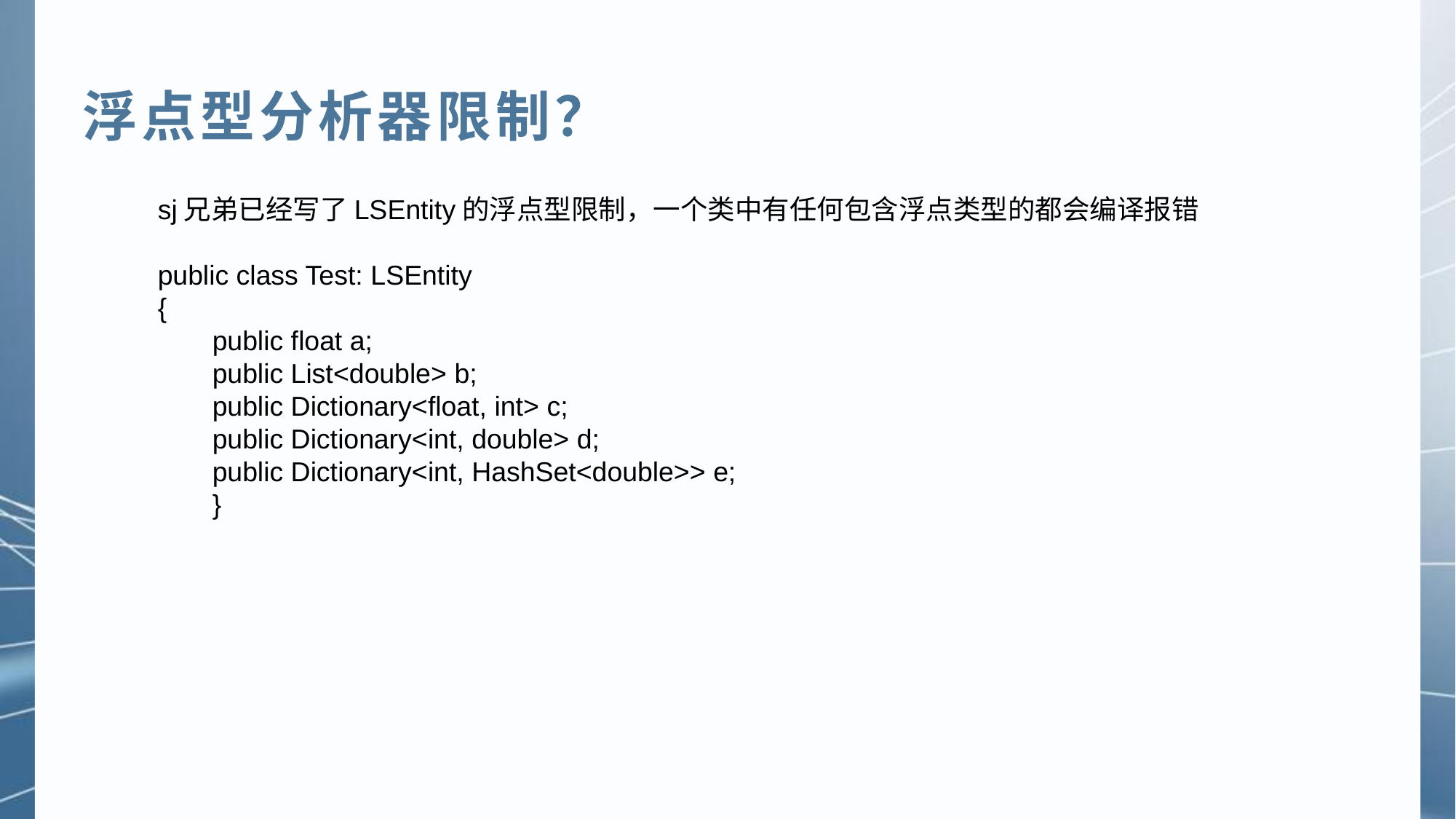

浮点型分析器限制？
sj兄弟已经写了LSEntity的浮点型限制，一个类中有任何包含浮点类型的都会编译报错

public class Test: LSEntity
{
public float a;
public List<double> b;
public Dictionary<float, int> c;
public Dictionary<int, double> d;
public Dictionary<int, HashSet<double>> e;
}